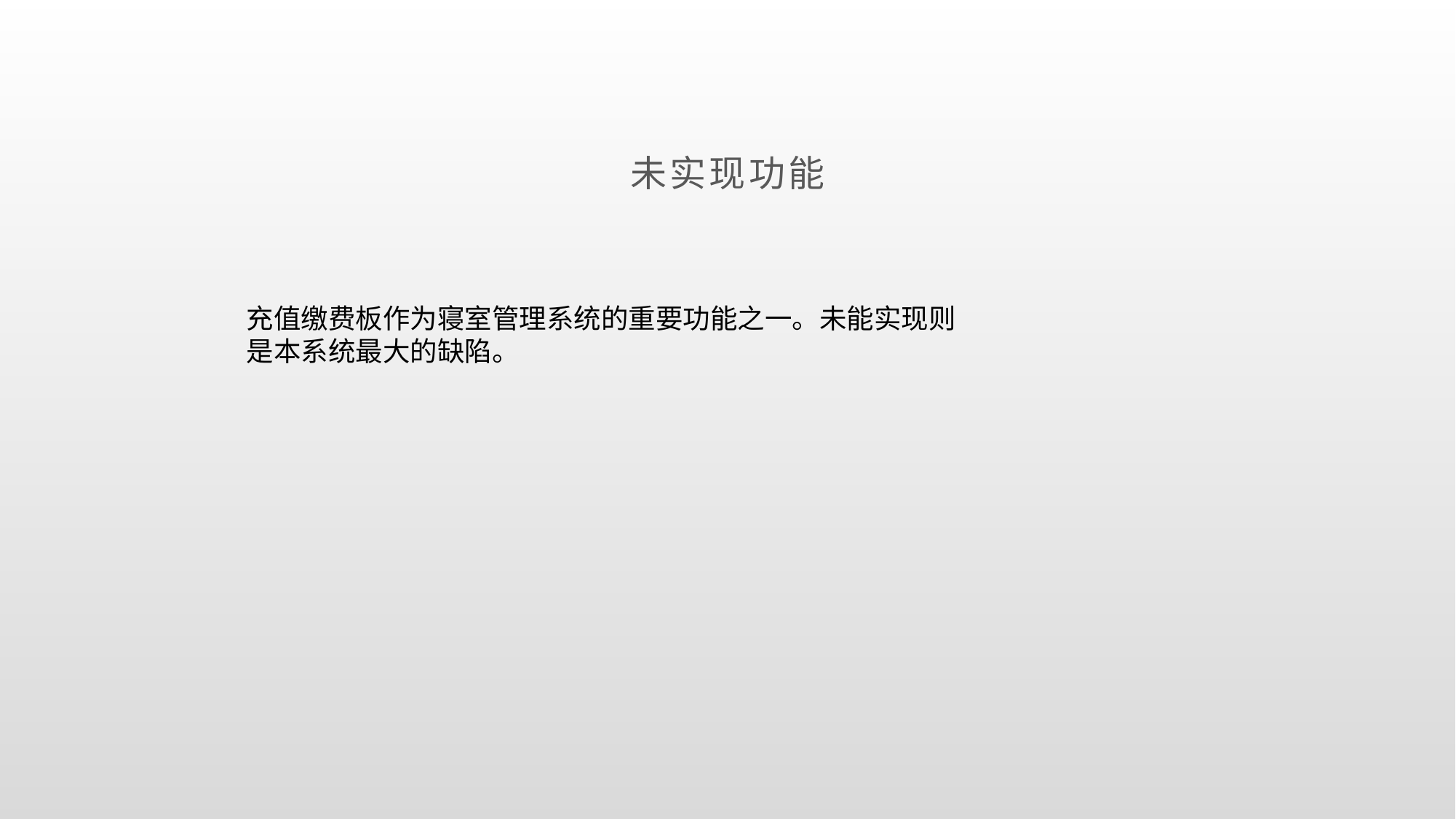

未实现功能
充值缴费板作为寝室管理系统的重要功能之一。未能实现则是本系统最大的缺陷。